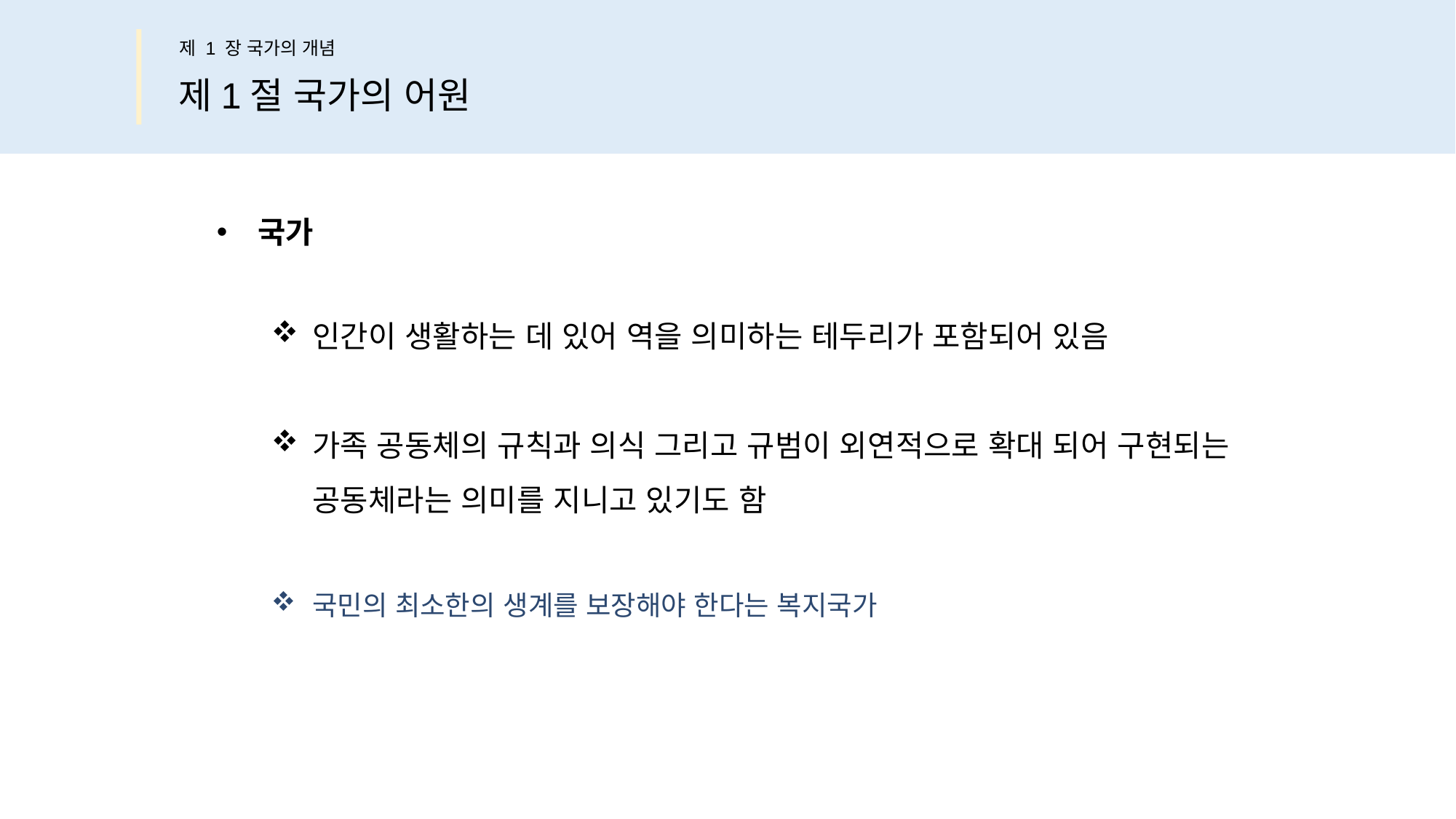

제 1 장 국가의 개념
제1절 국가의 어원
국가

인간이 생활하는 데 있어 역을 의미하는 테두리가 포함되어 있음

가족 공동체의 규칙과 의식 그리고 규범이 외연적으로 확대 되어 구현되는
공동체라는 의미를 지니고 있기도 함

국민의 최소한의 생계를 보장해야 한다는 복지국가